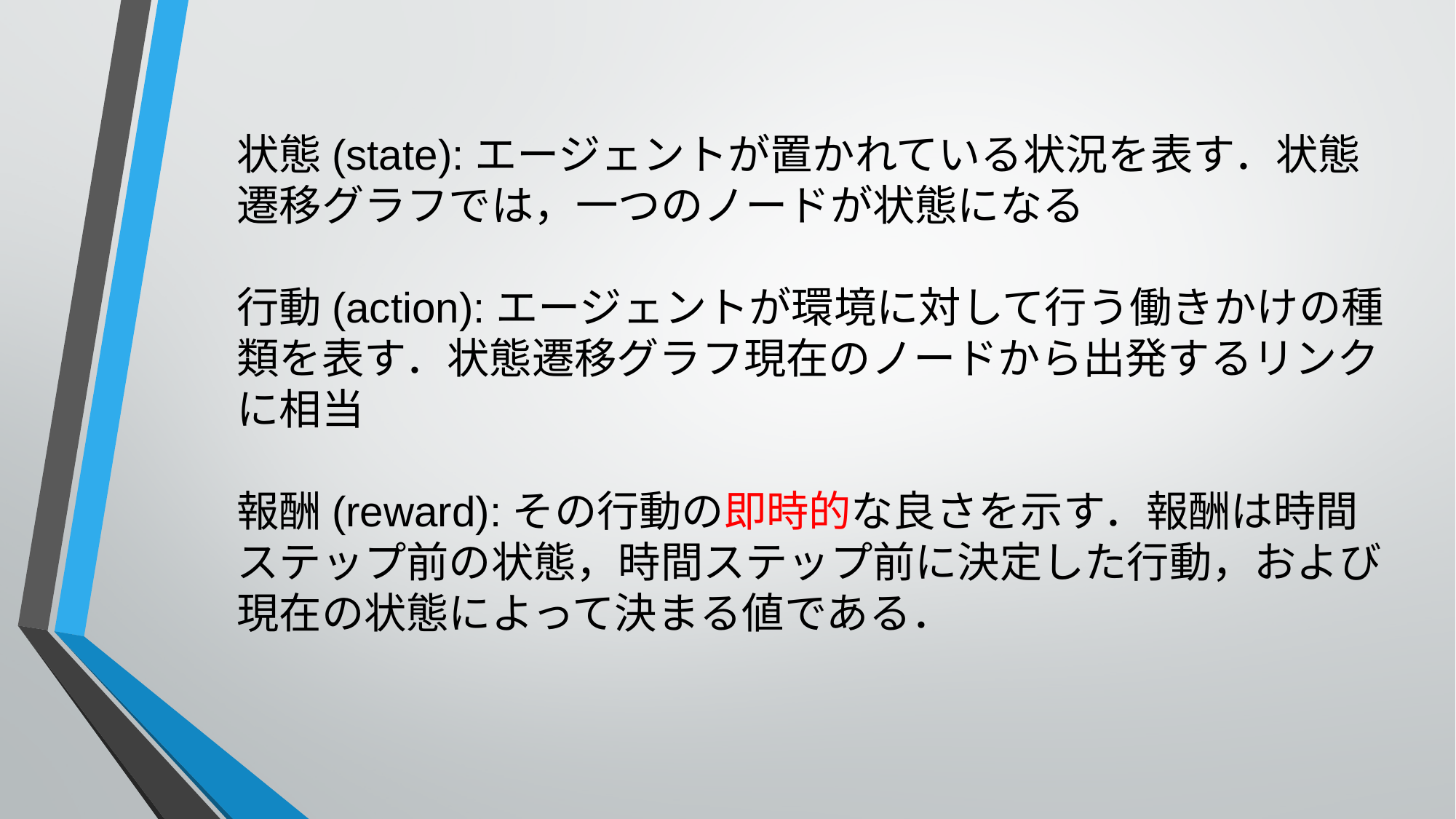

状態(state):エージェントが置かれている状況を表す．状態遷移グラフでは，一つのノードが状態になる

行動(action):エージェントが環境に対して行う働きかけの種類を表す．状態遷移グラフ現在のノードから出発するリンクに相当

報酬(reward):その行動の即時的な良さを示す．報酬は時間ステップ前の状態，時間ステップ前に決定した行動，および現在の状態によって決まる値である．